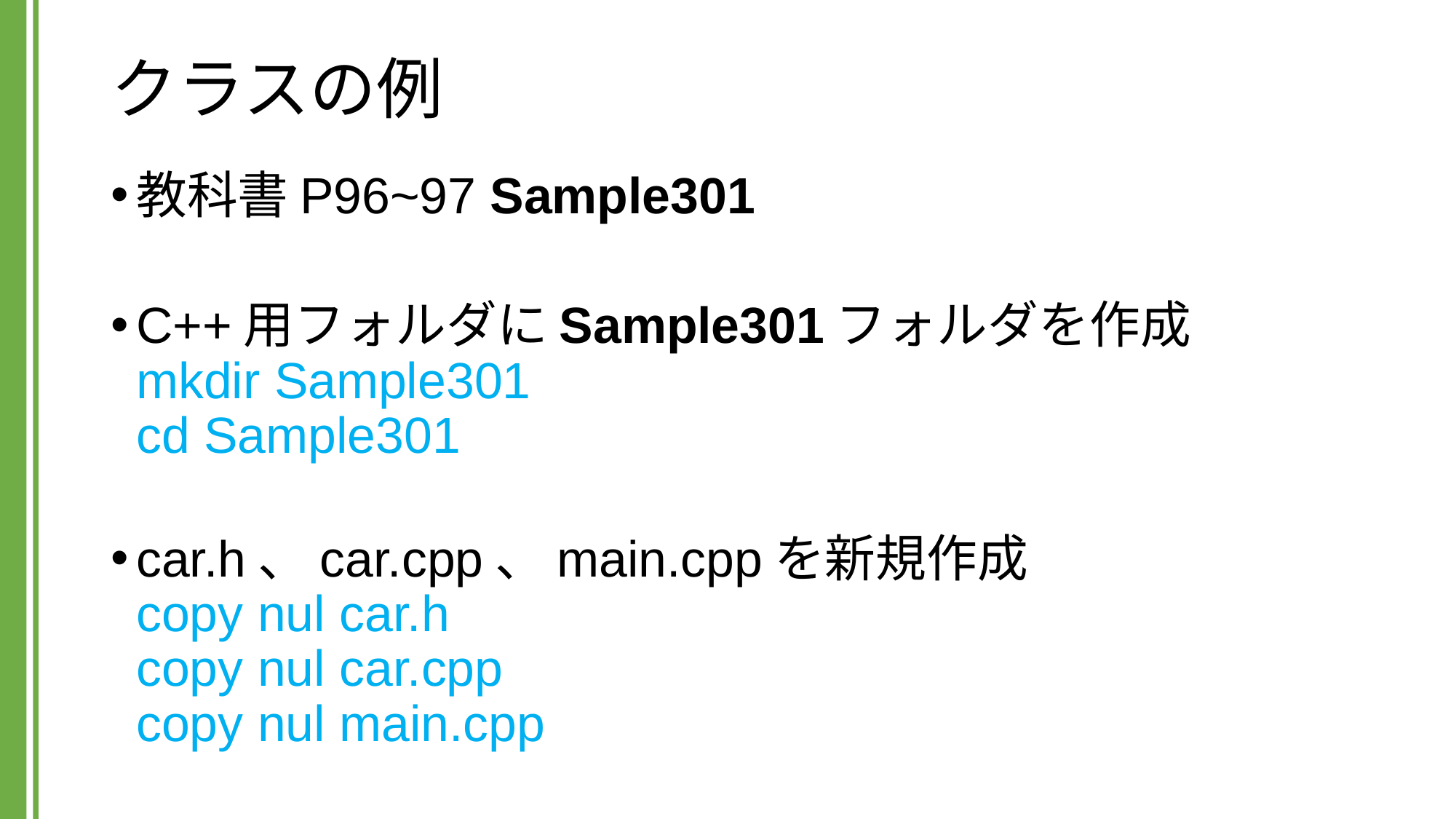

# クラスの例
教科書P96~97 Sample301
C++用フォルダにSample301フォルダを作成
mkdir Sample301
cd Sample301
car.h、car.cpp、main.cppを新規作成
copy nul car.h
copy nul car.cpp
copy nul main.cpp